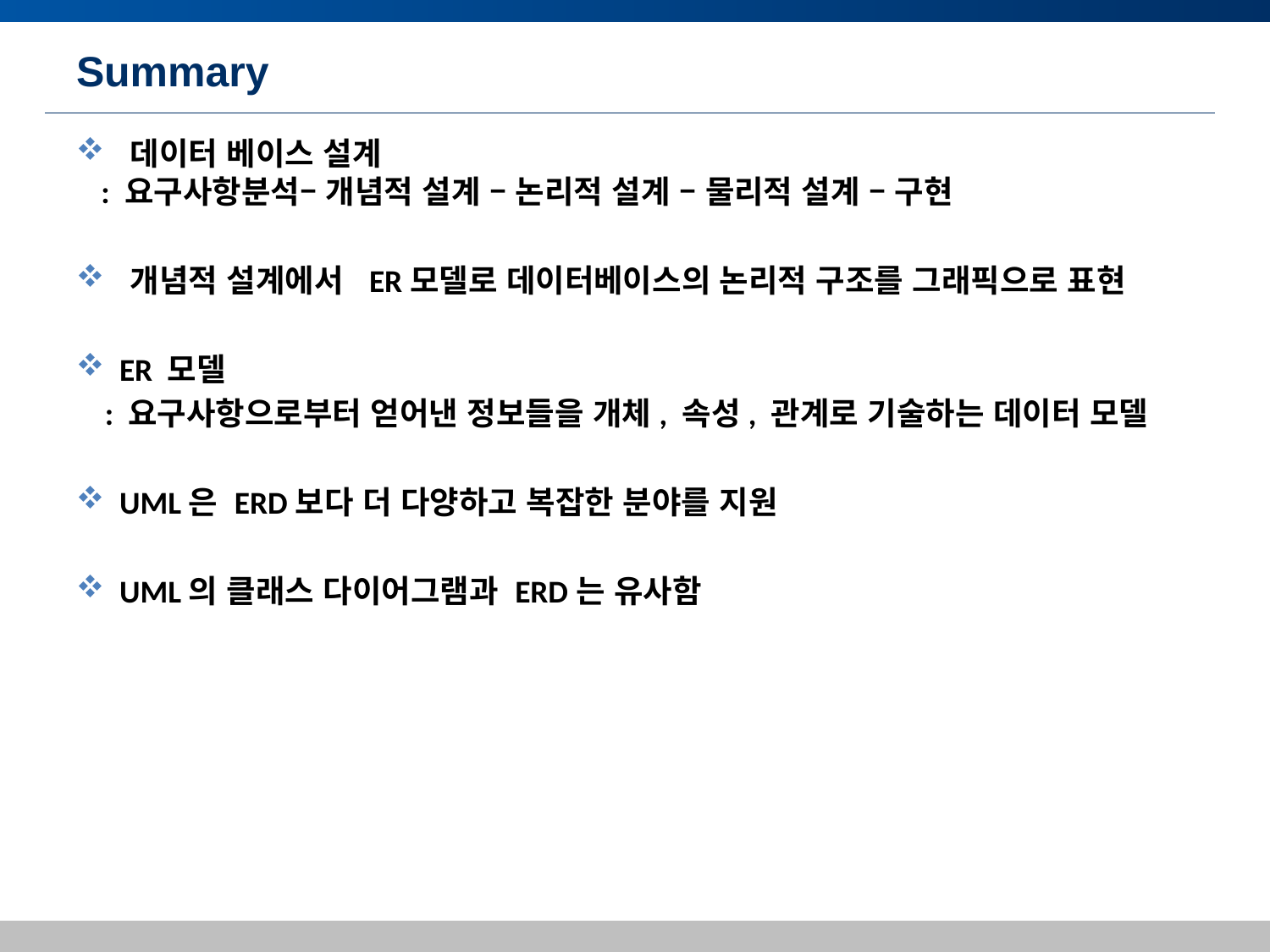

# Summary
  데이터 베이스 설계
: 요구사항분석– 개념적 설계 – 논리적 설계 – 물리적 설계 – 구현

  개념적 설계에서  ER모델로 데이터베이스의 논리적 구조를 그래픽으로 표현

  ER 모델
    : 요구사항으로부터 얻어낸 정보들을 개체, 속성, 관계로 기술하는 데이터 모델

  UML은 ERD보다 더 다양하고 복잡한 분야를 지원

  UML의 클래스 다이어그램과 ERD는 유사함